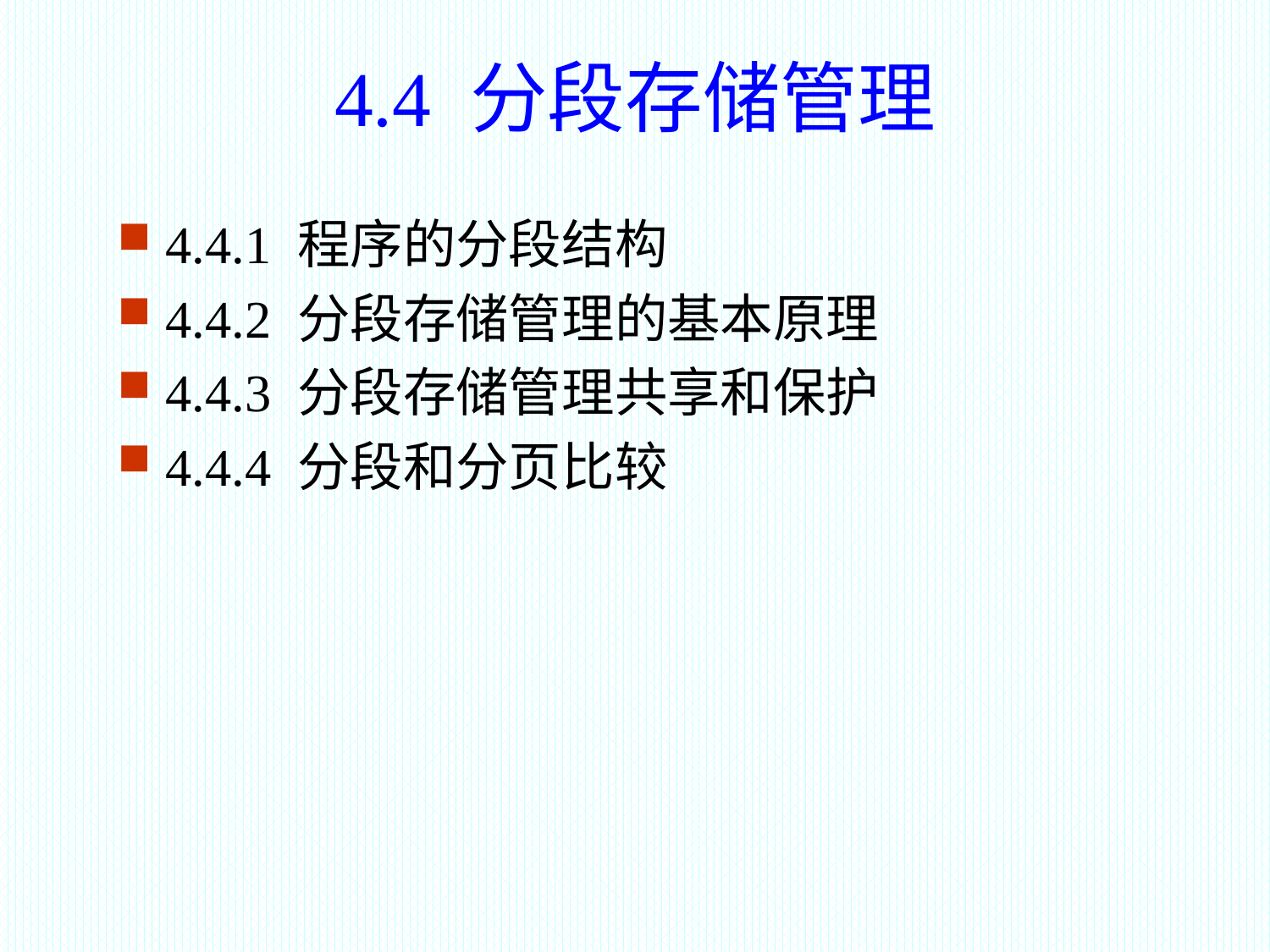

4.4 分段存储管理
4.4.1 程序的分段结构
4.4.2 分段存储管理的基本原理
4.4.3 分段存储管理共享和保护
4.4.4 分段和分页比较